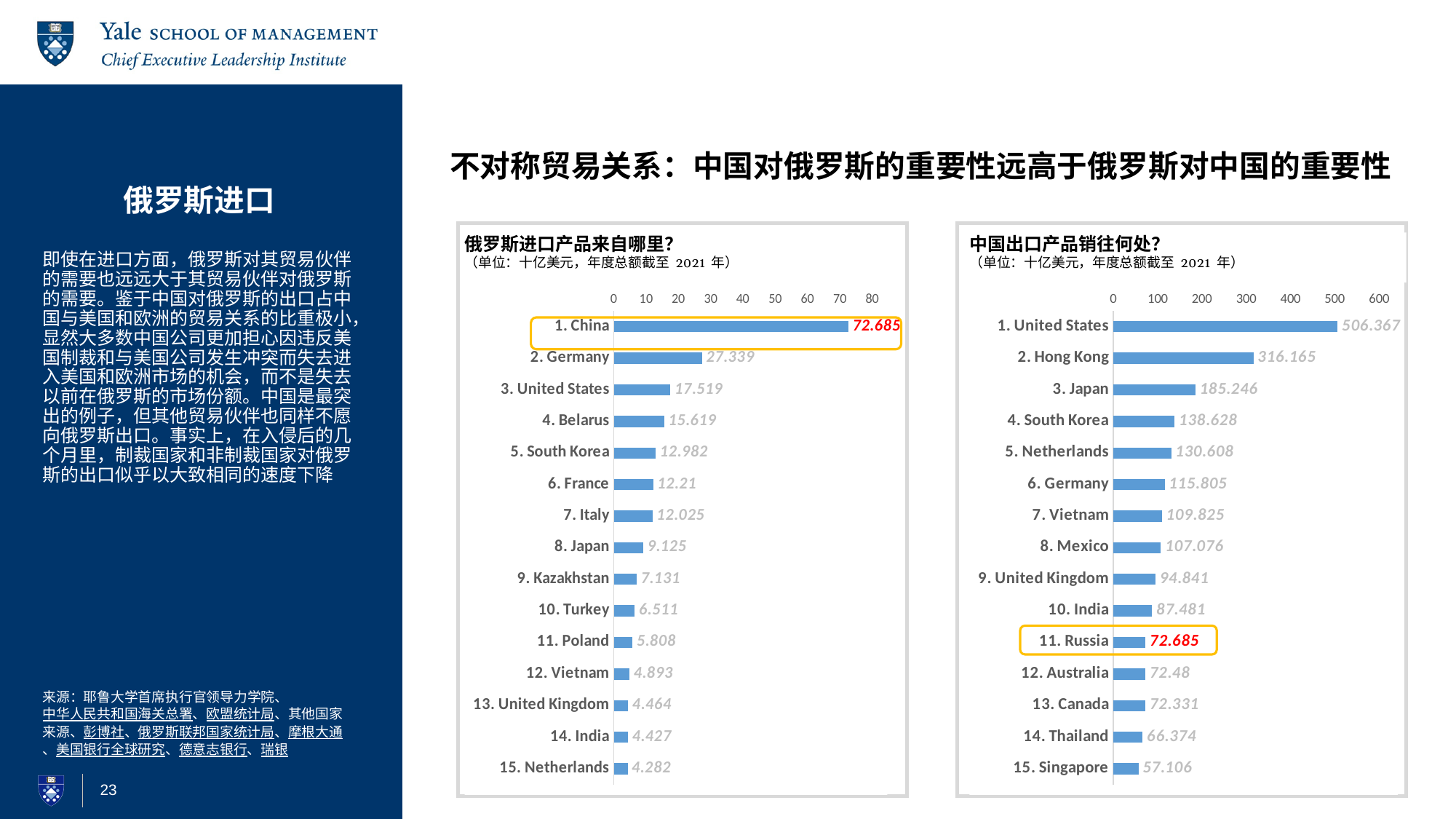

# 俄罗斯进口
不对称贸易关系：中国对俄罗斯的重要性远高于俄罗斯对中国的重要性

俄罗斯进口产品来自哪里？
（单位：十亿美元，年度总额截至 2021 年）
中国出口产品销往何处？
（单位：十亿美元，年度总额截至 2021 年）
即使在进口方面，俄罗斯对其贸易伙伴的需要也远远大于其贸易伙伴对俄罗斯的需要。鉴于中国对俄罗斯的出口占中国与美国和欧洲的贸易关系的比重极小，显然大多数中国公司更加担心因违反美国制裁和与美国公司发生冲突而失去进入美国和欧洲市场的机会，而不是失去以前在俄罗斯的市场份额。中国是最突出的例子，但其他贸易伙伴也同样不愿向俄罗斯出口。事实上，在入侵后的几个月里，制裁国家和非制裁国家对俄罗斯的出口似乎以大致相同的速度下降

### Chart

| Category |  |
|---|---|
| 1. China | 72.685 |
| 2. Germany | 27.339 |
| 3. United States | 17.519 |
| 4. Belarus | 15.619 |
| 5. South Korea | 12.982 |
| 6. France | 12.21 |
| 7. Italy | 12.025 |
| 8. Japan | 9.125 |
| 9. Kazakhstan | 7.131 |
| 10. Turkey | 6.511 |
| 11. Poland | 5.808 |
| 12. Vietnam | 4.893 |
| 13. United Kingdom | 4.464 |
| 14. India | 4.427 |
| 15. Netherlands | 4.282 |

### Chart

| Category |  |
|---|---|
| 1. United States | 506.367 |
| 2. Hong Kong | 316.165 |
| 3. Japan | 185.246 |
| 4. South Korea | 138.628 |
| 5. Netherlands | 130.608 |
| 6. Germany | 115.805 |
| 7. Vietnam | 109.825 |
| 8. Mexico | 107.076 |
| 9. United Kingdom | 94.841 |
| 10. India | 87.481 |
| 11. Russia | 72.685 |
| 12. Australia | 72.48 |
| 13. Canada | 72.331 |
| 14. Thailand | 66.374 |
| 15. Singapore | 57.106 |
来源：耶鲁大学首席执行官领导力学院、中华人民共和国海关总署、欧盟统计局、其他国家来源、彭博社、俄罗斯联邦国家统计局、摩根大通、美国银行全球研究、德意志银行、瑞银
23